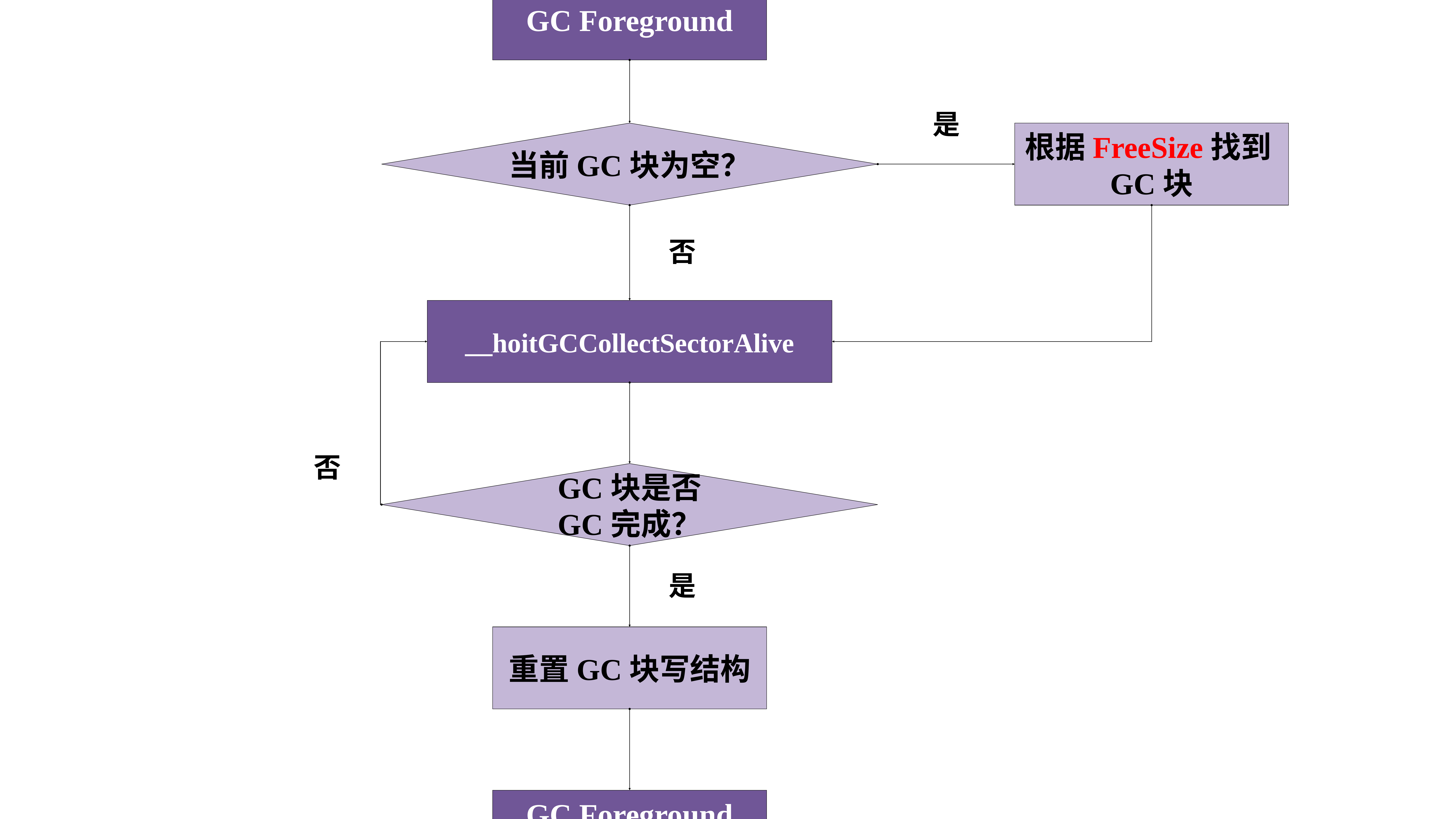

GC Foreground

是
当前GC块为空？
根据FreeSize找到GC块
否
__hoitGCCollectSectorAlive
否
GC块是否
GC完成？
是
重置GC块写结构
GC Foreground
End